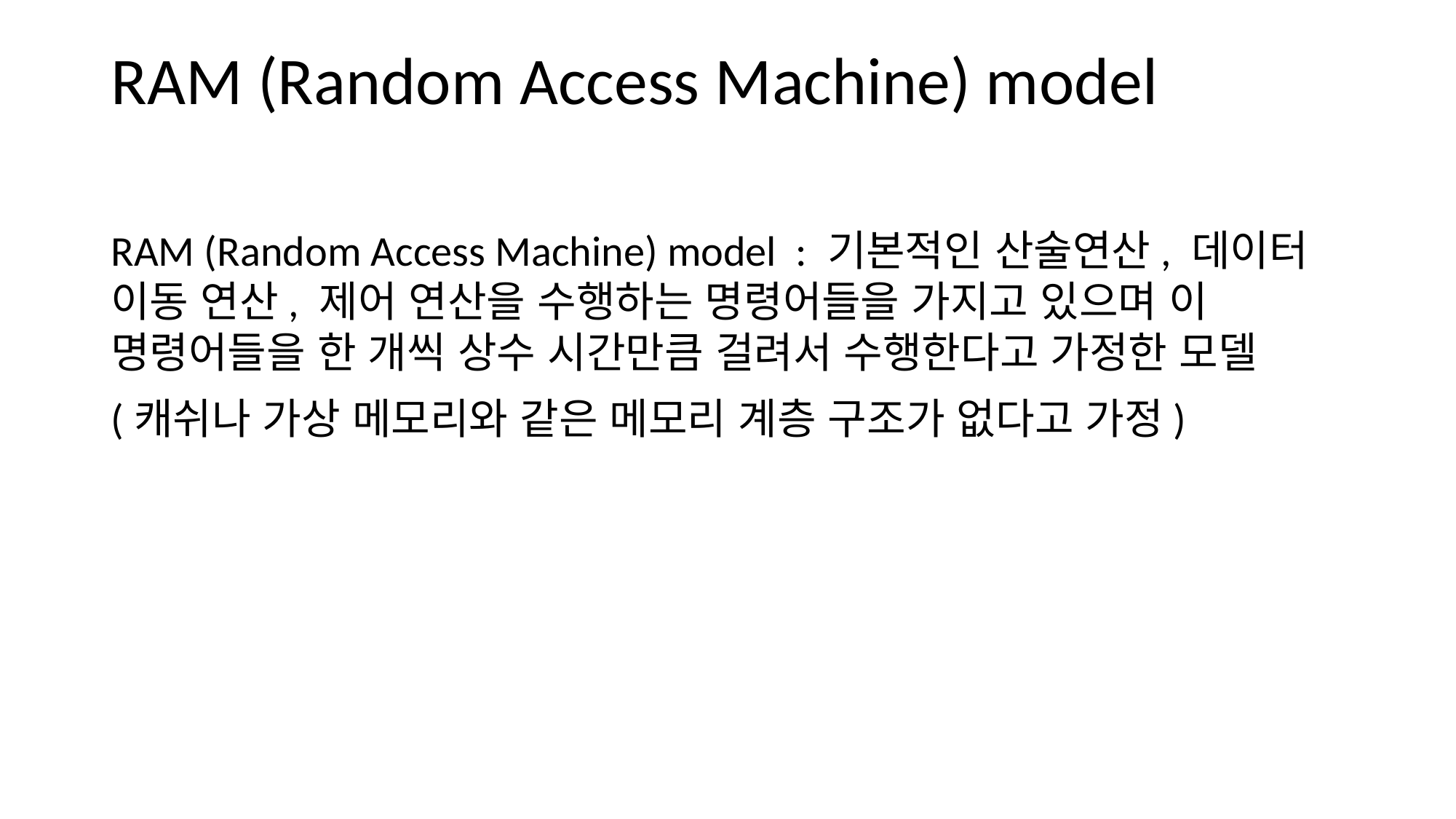

# RAM (Random Access Machine) model
RAM (Random Access Machine) model  : 기본적인 산술연산, 데이터 이동 연산, 제어 연산을 수행하는 명령어들을 가지고 있으며 이 명령어들을 한 개씩 상수 시간만큼 걸려서 수행한다고 가정한 모델
(캐쉬나 가상 메모리와 같은 메모리 계층 구조가 없다고 가정)